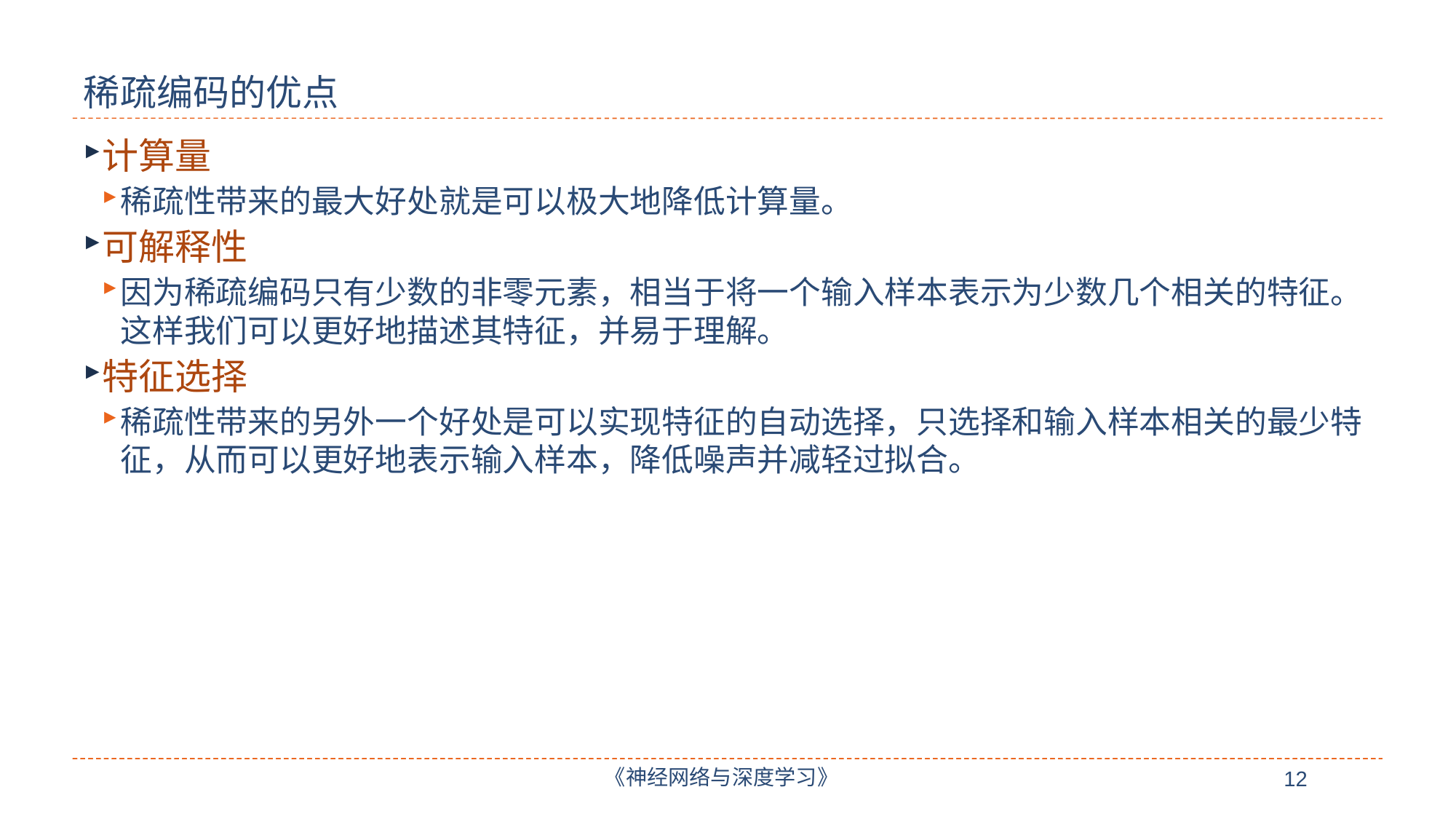

# 稀疏编码的优点
计算量
稀疏性带来的最大好处就是可以极大地降低计算量。
可解释性
因为稀疏编码只有少数的非零元素，相当于将一个输入样本表示为少数几个相关的特征。这样我们可以更好地描述其特征，并易于理解。
特征选择
稀疏性带来的另外一个好处是可以实现特征的自动选择，只选择和输入样本相关的最少特征，从而可以更好地表示输入样本，降低噪声并减轻过拟合。